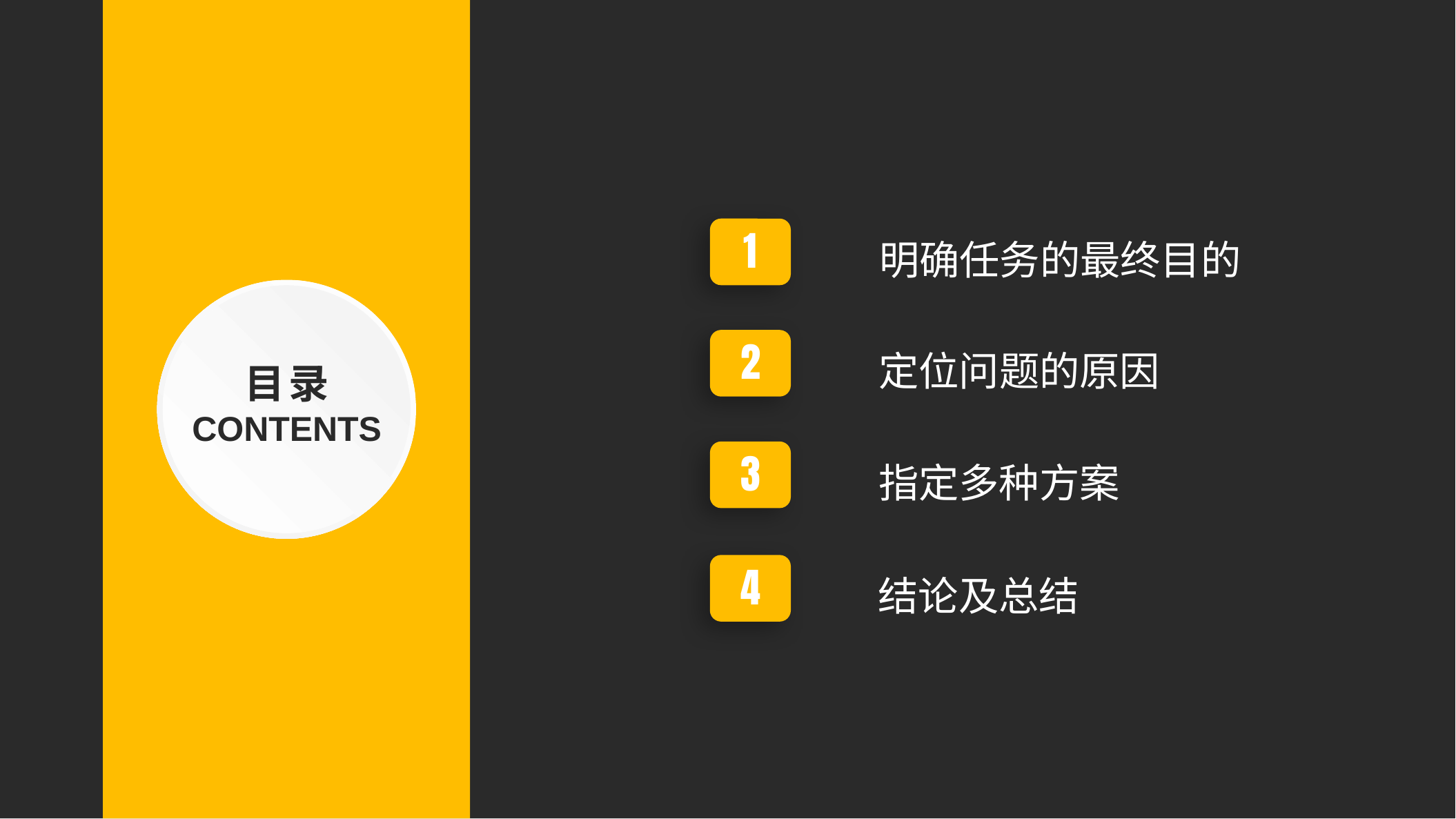

1
明确任务的最终目的

目录
contents
2
定位问题的原因
3
指定多种方案
4
结论及总结